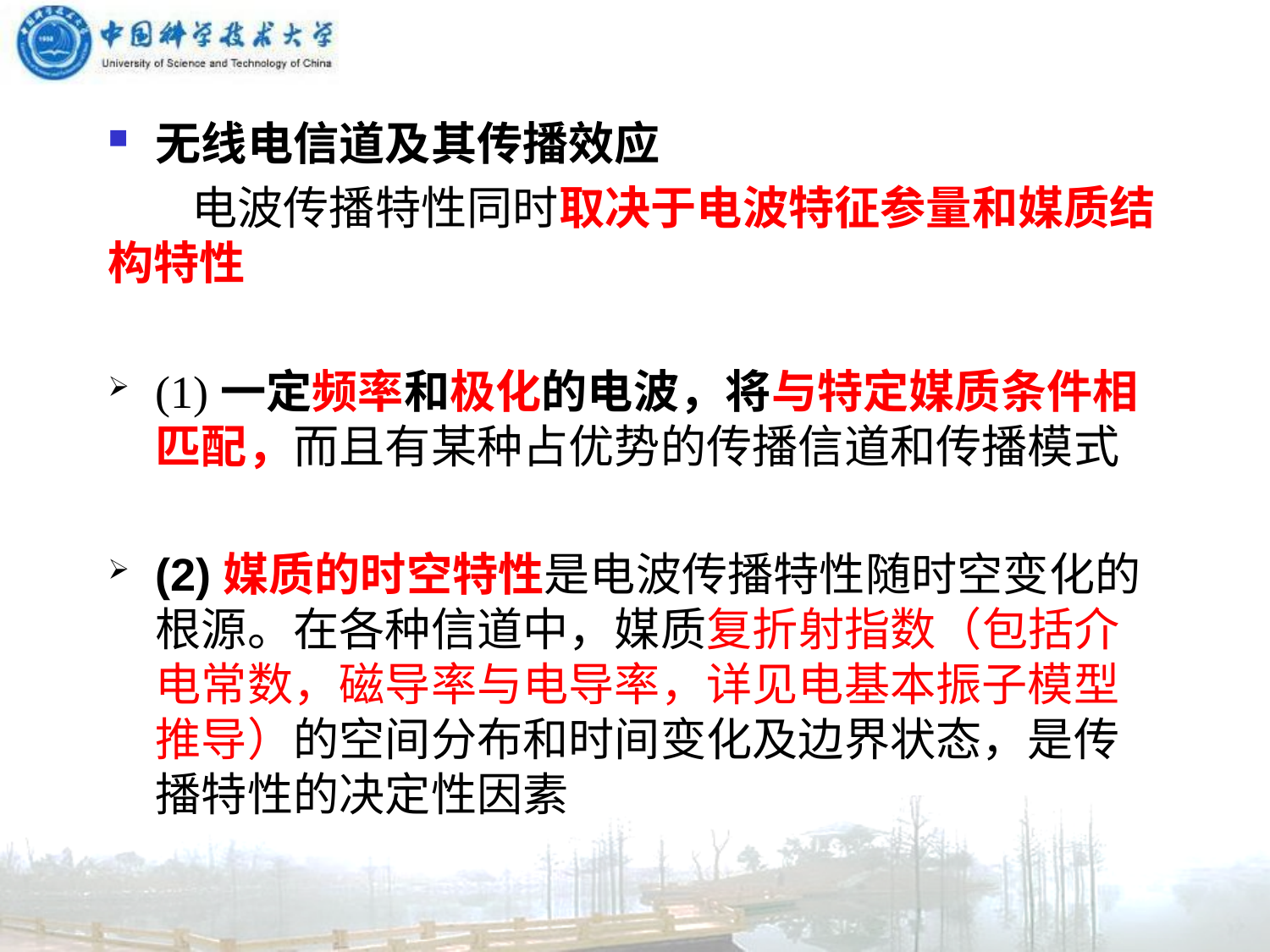

无线电信道及其传播效应
       电波传播特性同时取决于电波特征参量和媒质结构特性

(1)一定频率和极化的电波，将与特定媒质条件相匹配，而且有某种占优势的传播信道和传播模式

(2)媒质的时空特性是电波传播特性随时空变化的根源。在各种信道中，媒质复折射指数（包括介电常数，磁导率与电导率，详见电基本振子模型推导）的空间分布和时间变化及边界状态，是传播特性的决定性因素